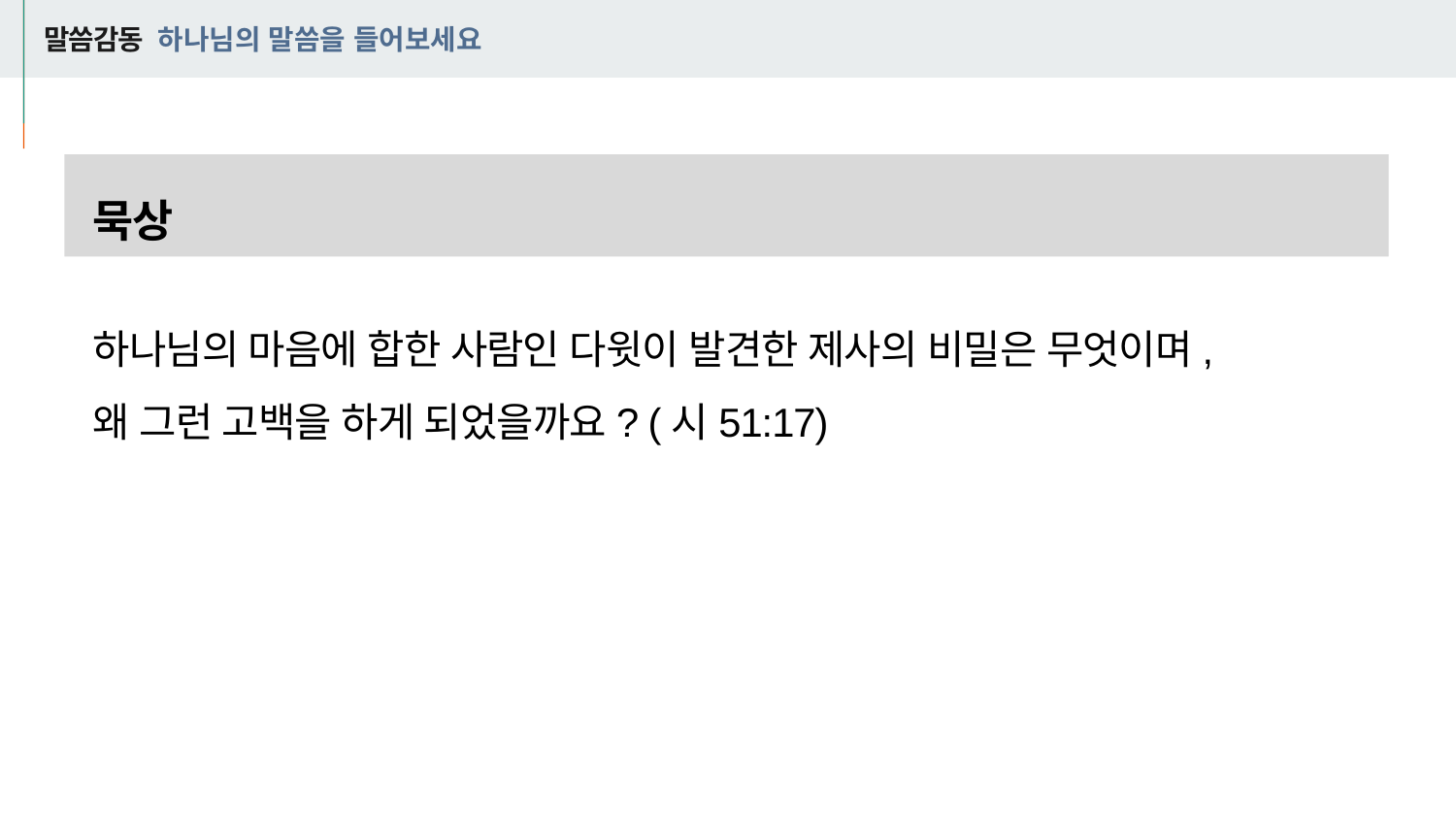

# 말씀감동  하나님의 말씀을 들어보세요
묵상
하나님의 마음에 합한 사람인 다윗이 발견한 제사의 비밀은 무엇이며,
왜 그런 고백을 하게 되었을까요? (시51:17)